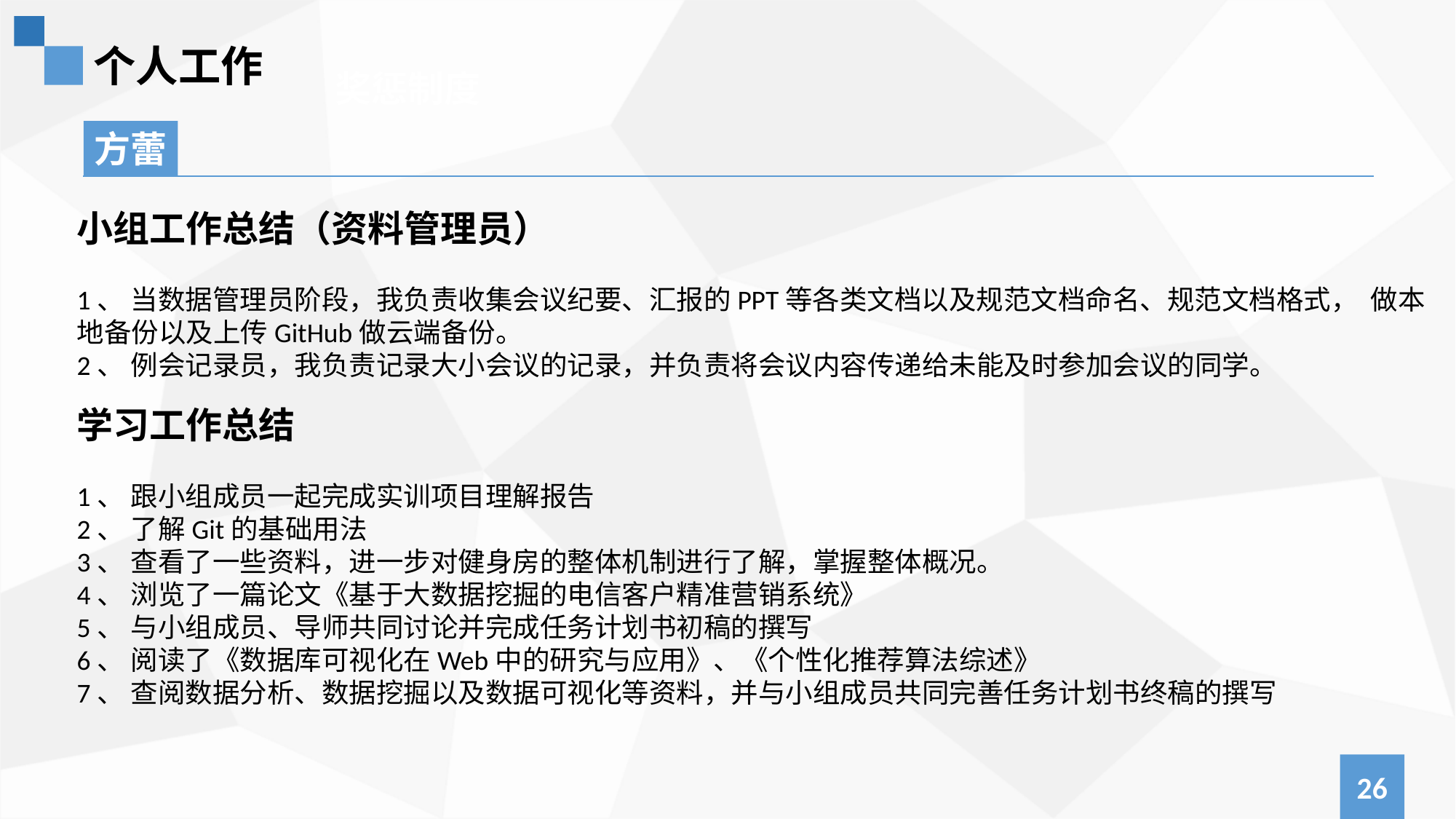

个人工作
奖惩制度
方蕾
小组工作总结（资料管理员）

1、 当数据管理员阶段，我负责收集会议纪要、汇报的PPT等各类文档以及规范文档命名、规范文档格式，  做本地备份以及上传GitHub做云端备份。
2、 例会记录员，我负责记录大小会议的记录，并负责将会议内容传递给未能及时参加会议的同学。
学习工作总结

1、 跟小组成员一起完成实训项目理解报告
2、 了解Git的基础用法
3、 查看了一些资料，进一步对健身房的整体机制进行了解，掌握整体概况。
4、 浏览了一篇论文《基于大数据挖掘的电信客户精准营销系统》
5、 与小组成员、导师共同讨论并完成任务计划书初稿的撰写
6、 阅读了《数据库可视化在Web中的研究与应用》、《个性化推荐算法综述》
7、 查阅数据分析、数据挖掘以及数据可视化等资料，并与小组成员共同完善任务计划书终稿的撰写
26